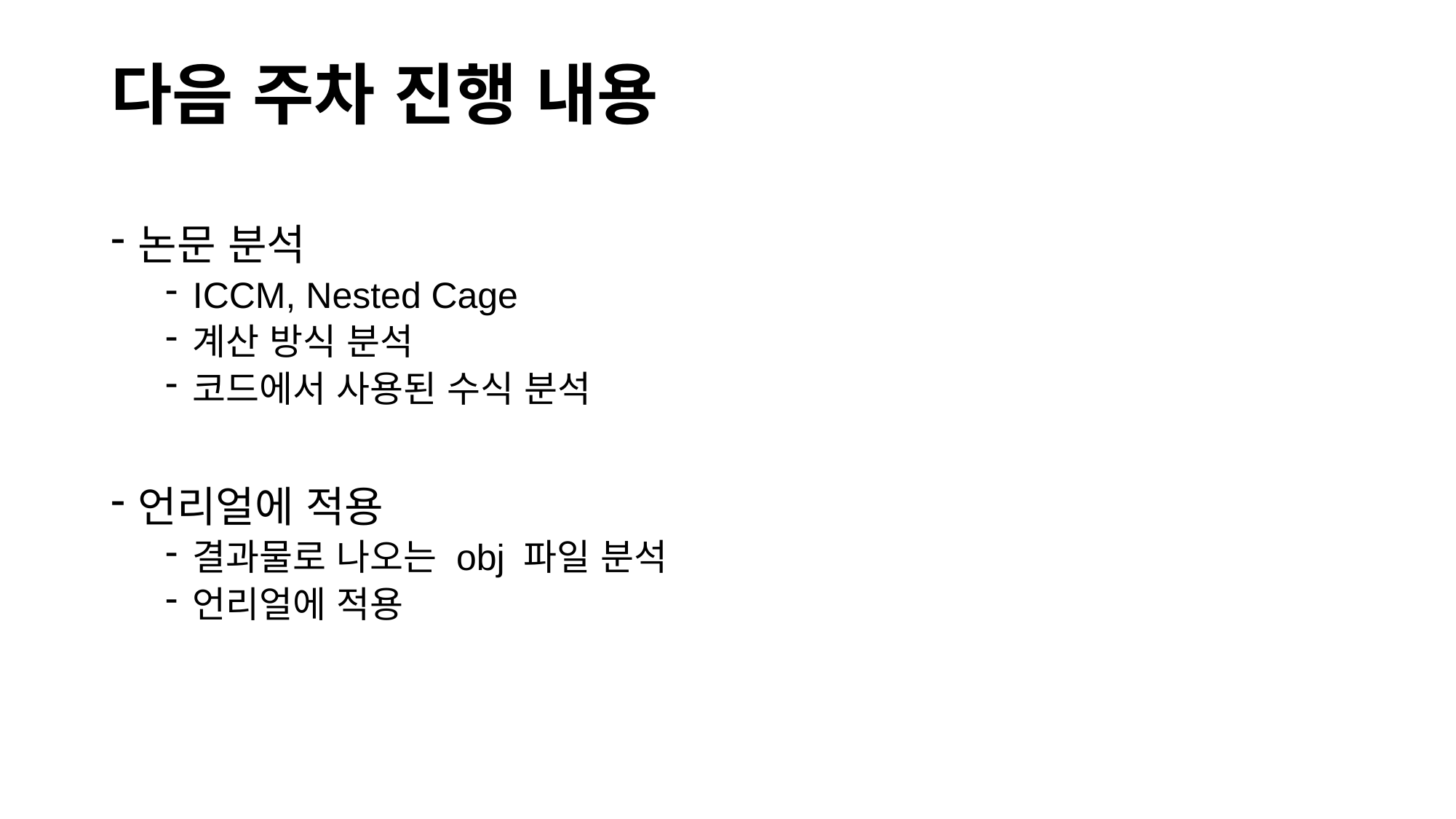

# 다음 주차 진행 내용
논문 분석
ICCM, Nested Cage
계산 방식 분석
코드에서 사용된 수식 분석

언리얼에 적용
결과물로 나오는 obj 파일 분석
언리얼에 적용